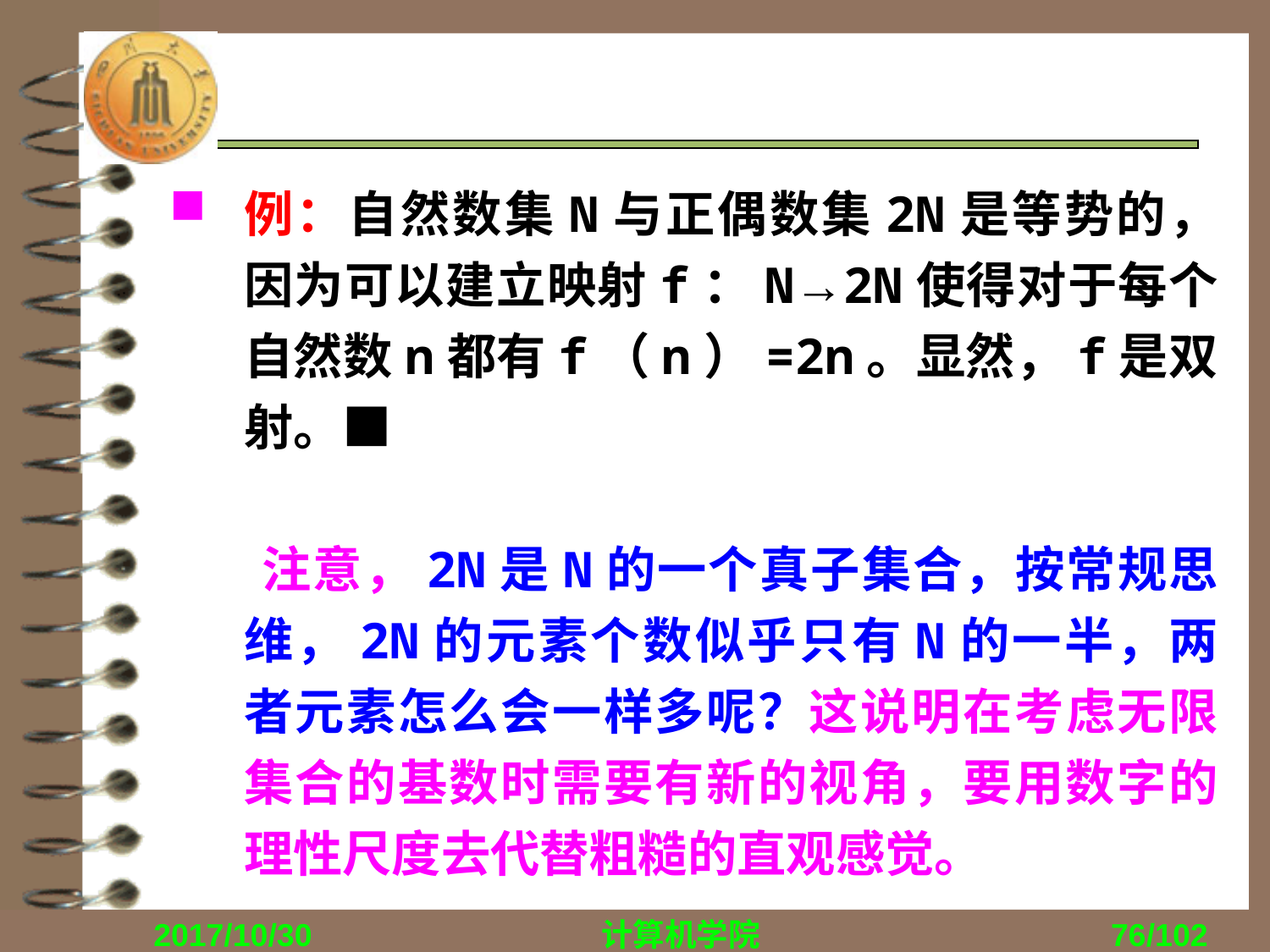

#
例：自然数集N与正偶数集2N是等势的，因为可以建立映射f：N→2N使得对于每个自然数n都有f（n）=2n。显然，f是双射。■

      注意，2N是N的一个真子集合，按常规思维，2N的元素个数似乎只有N的一半，两者元素怎么会一样多呢？这说明在考虑无限集合的基数时需要有新的视角，要用数字的理性尺度去代替粗糙的直观感觉。
2017/10/30
计算机学院
76/102